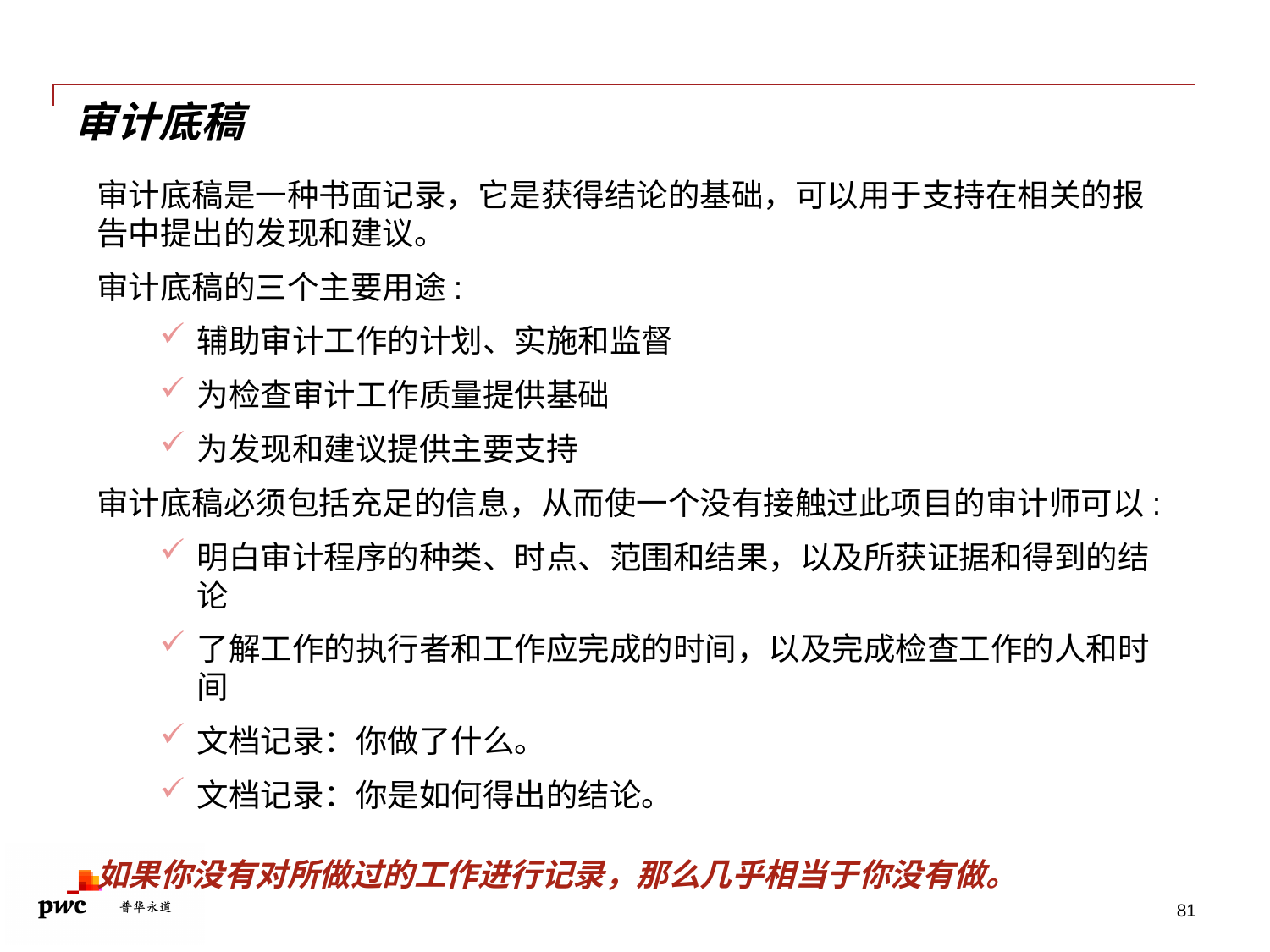

# 审计底稿
审计底稿是一种书面记录，它是获得结论的基础，可以用于支持在相关的报告中提出的发现和建议。
审计底稿的三个主要用途:
辅助审计工作的计划、实施和监督
为检查审计工作质量提供基础
为发现和建议提供主要支持
审计底稿必须包括充足的信息，从而使一个没有接触过此项目的审计师可以:
明白审计程序的种类、时点、范围和结果，以及所获证据和得到的结论
了解工作的执行者和工作应完成的时间，以及完成检查工作的人和时间
文档记录：你做了什么。
文档记录：你是如何得出的结论。
如果你没有对所做过的工作进行记录，那么几乎相当于你没有做。

81